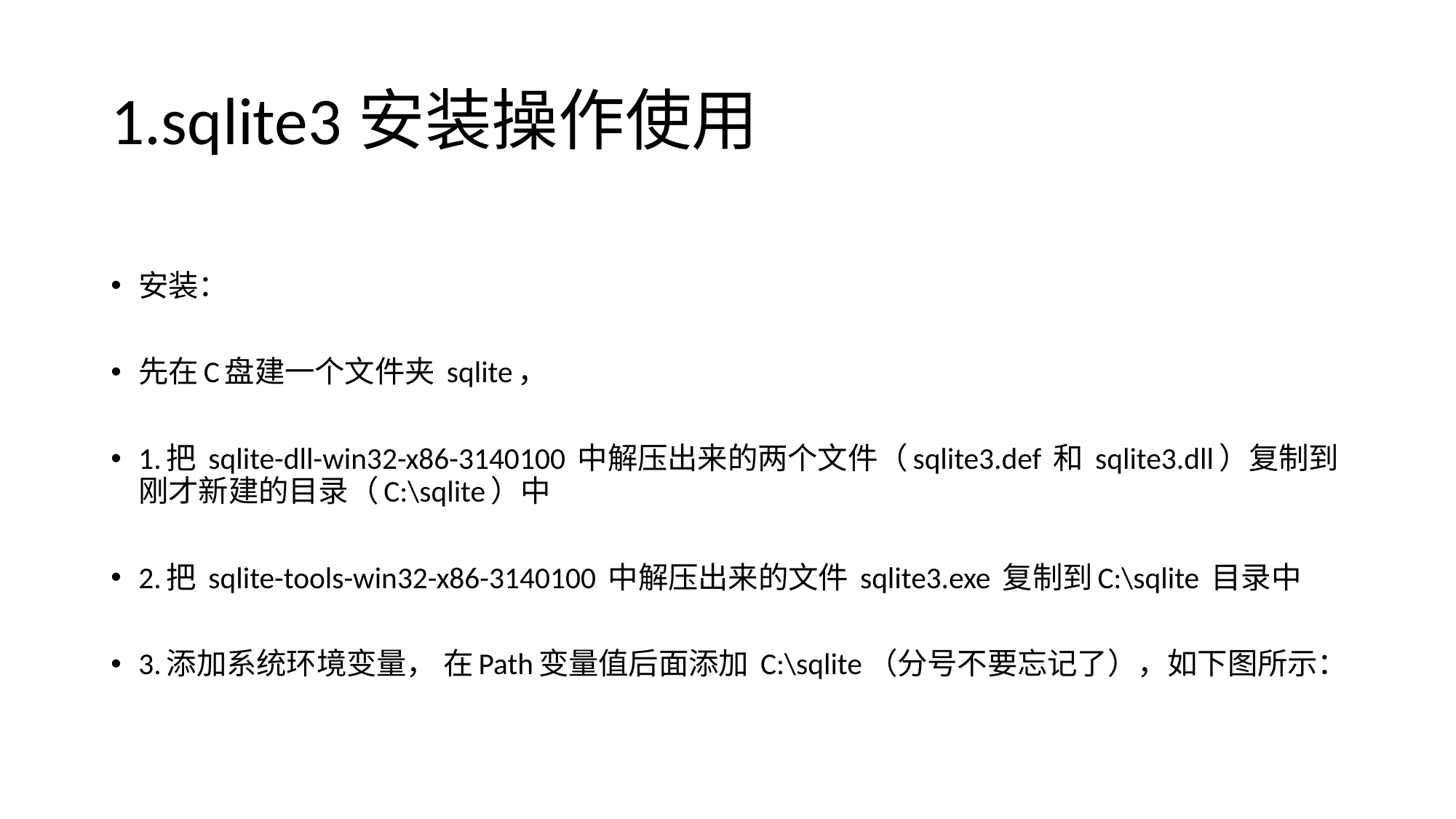

# 1.sqlite3安装操作使用

安装：

先在C盘建一个文件夹 sqlite，

1.把 sqlite-dll-win32-x86-3140100 中解压出来的两个文件（sqlite3.def 和 sqlite3.dll）复制到刚才新建的目录（C:\sqlite）中

2.把 sqlite-tools-win32-x86-3140100 中解压出来的文件 sqlite3.exe 复制到C:\sqlite 目录中

3.添加系统环境变量， 在Path变量值后面添加 C:\sqlite（分号不要忘记了），如下图所示：